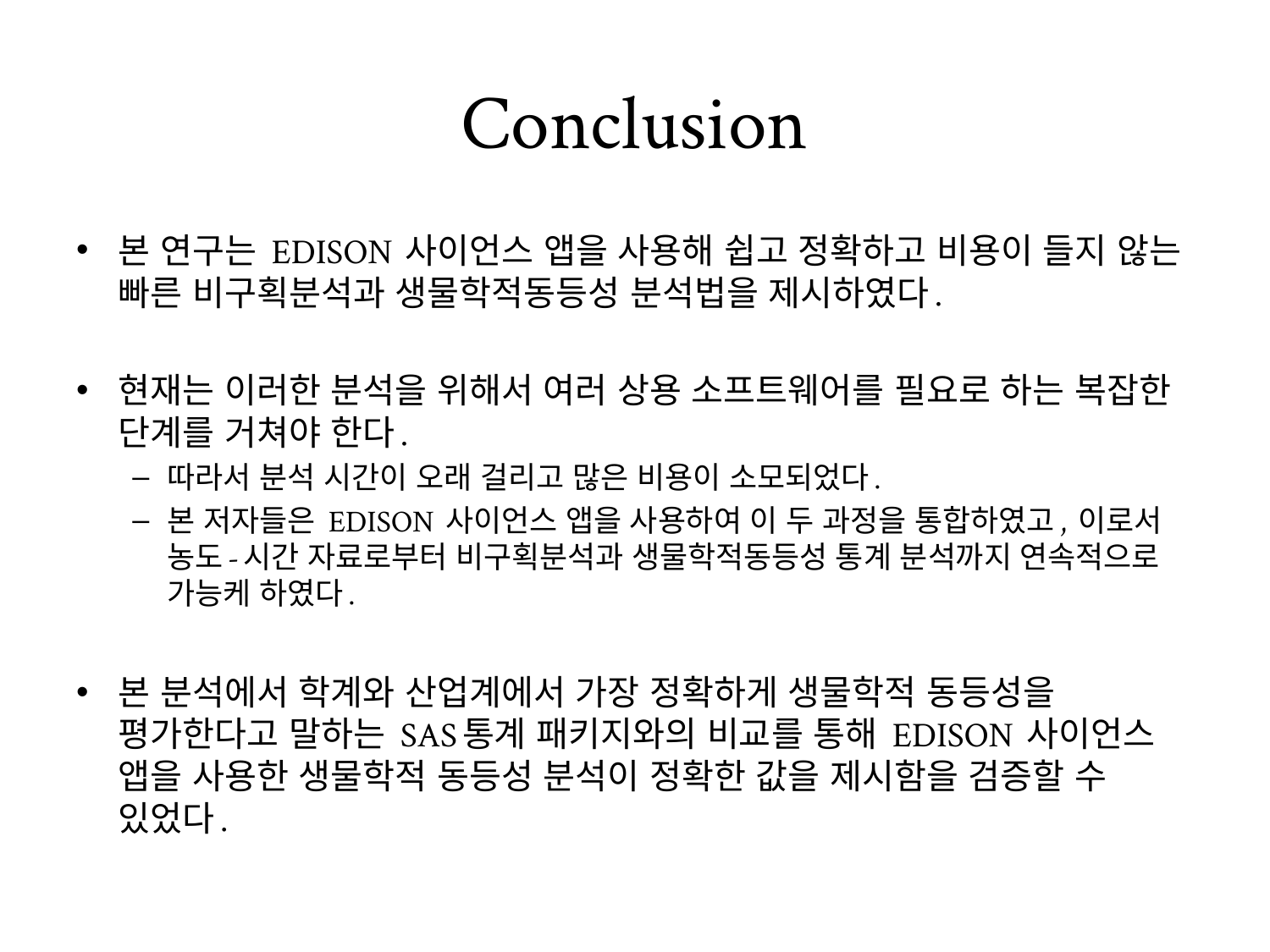

# Conclusion
본 연구는 EDISON 사이언스 앱을 사용해 쉽고 정확하고 비용이 들지 않는 빠른 비구획분석과 생물학적동등성 분석법을 제시하였다.

현재는 이러한 분석을 위해서 여러 상용 소프트웨어를 필요로 하는 복잡한 단계를 거쳐야 한다.
따라서 분석 시간이 오래 걸리고 많은 비용이 소모되었다.
본 저자들은 EDISON 사이언스 앱을 사용하여 이 두 과정을 통합하였고, 이로서 농도-시간 자료로부터 비구획분석과 생물학적동등성 통계 분석까지 연속적으로 가능케 하였다.

본 분석에서 학계와 산업계에서 가장 정확하게 생물학적 동등성을 평가한다고 말하는 SAS통계 패키지와의 비교를 통해 EDISON 사이언스 앱을 사용한 생물학적 동등성 분석이 정확한 값을 제시함을 검증할 수 있었다.